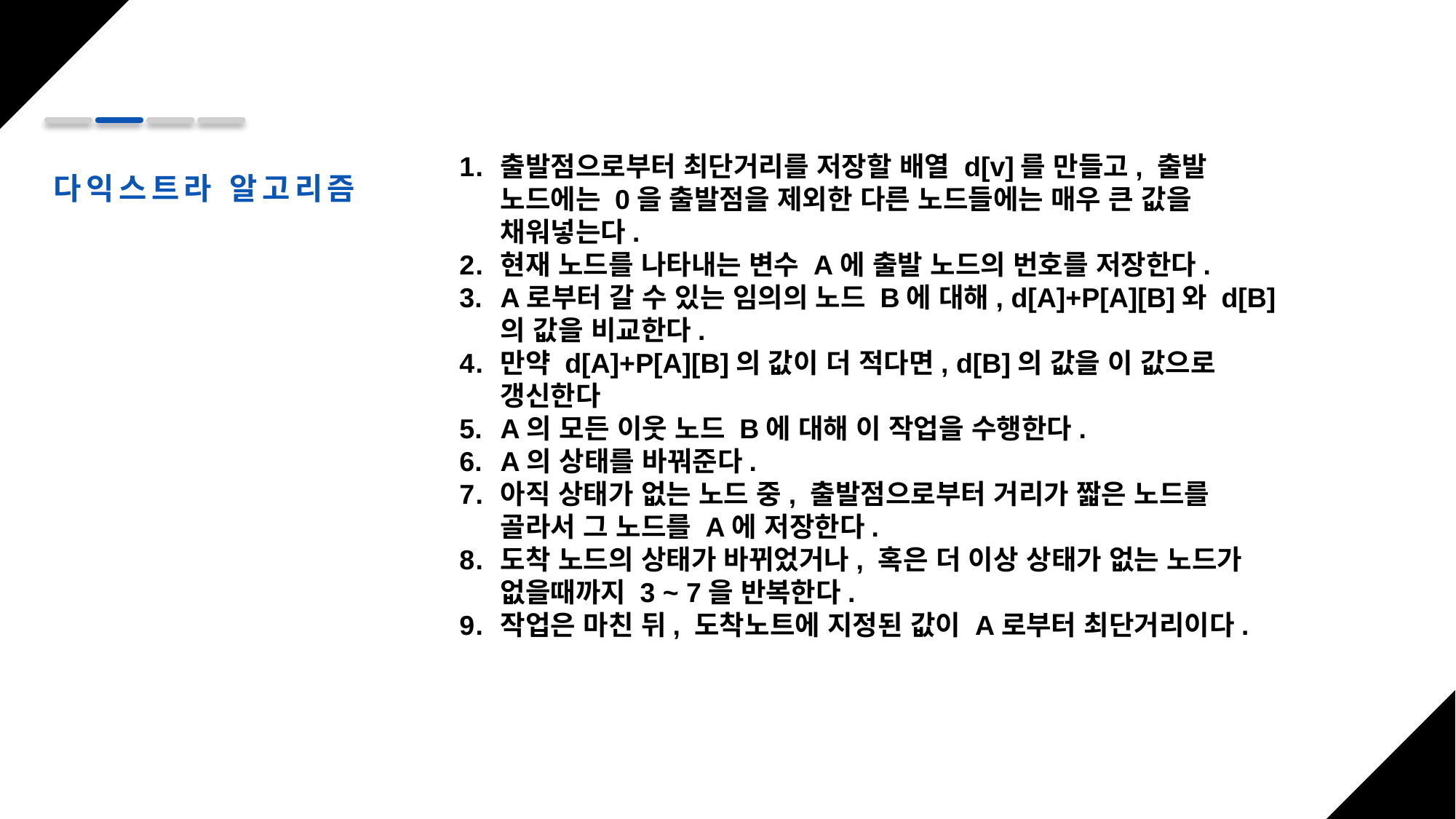

출발점으로부터 최단거리를 저장할 배열 d[v]를 만들고, 출발 노드에는 0을 출발점을 제외한 다른 노드들에는 매우 큰 값을 채워넣는다.
현재 노드를 나타내는 변수 A에 출발 노드의 번호를 저장한다.
A로부터 갈 수 있는 임의의 노드 B에 대해, d[A]+P[A][B]와 d[B]의 값을 비교한다.
만약 d[A]+P[A][B]의 값이 더 적다면, d[B]의 값을 이 값으로 갱신한다
A의 모든 이웃 노드 B에 대해 이 작업을 수행한다.
A의 상태를 바꿔준다.
아직 상태가 없는 노드 중, 출발점으로부터 거리가 짧은 노드를 골라서 그 노드를 A에 저장한다.
도착 노드의 상태가 바뀌었거나, 혹은 더 이상 상태가 없는 노드가 없을때까지 3 ~ 7을 반복한다.
작업은 마친 뒤, 도착노트에 지정된 값이 A로부터 최단거리이다.
다익스트라 알고리즘